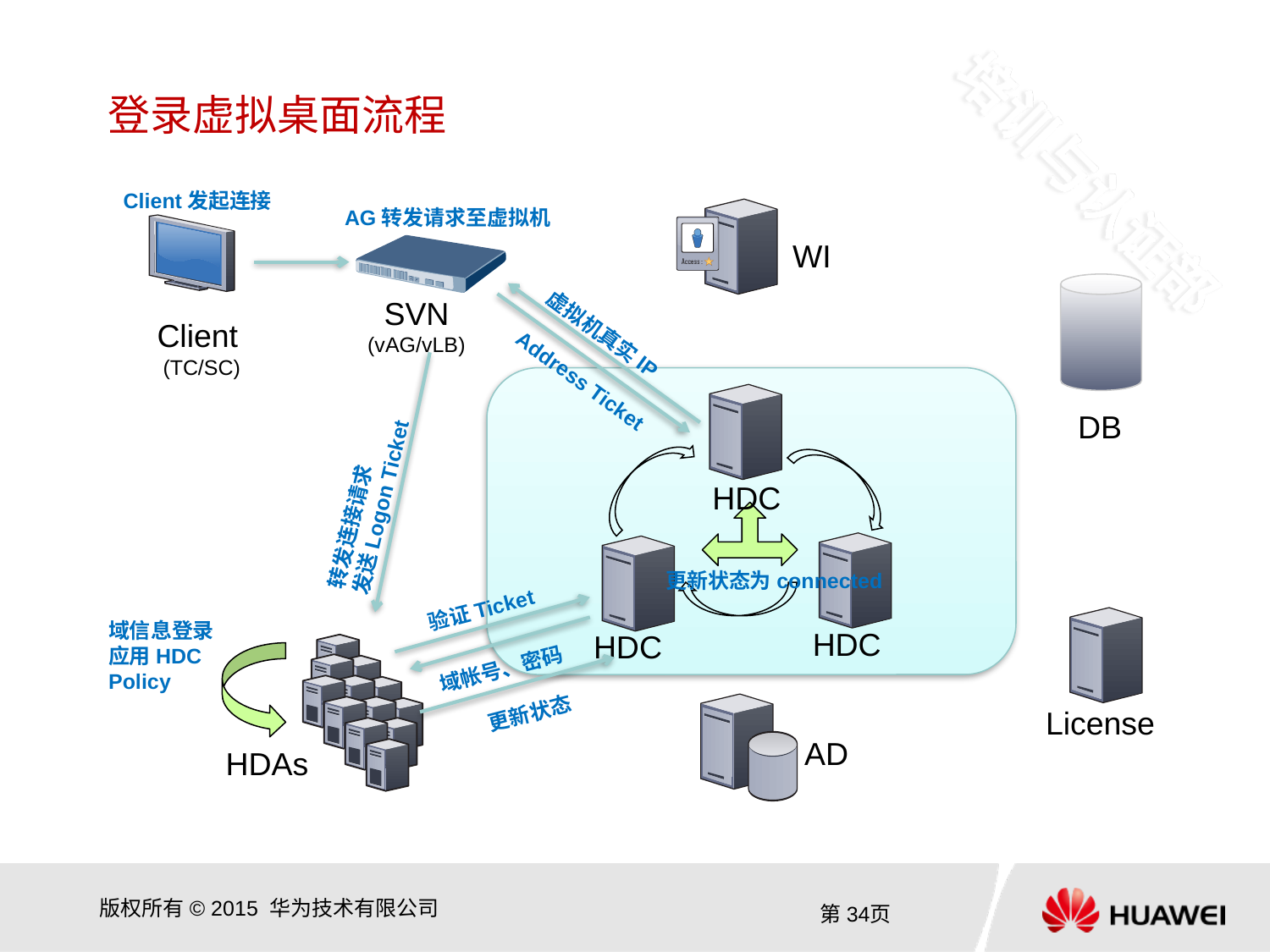

# 登录虚拟桌面流程
Client发起连接

AG转发请求至虚拟机

WI

SVN
(vAG/vLB)
Client
 (TC/SC)
虚拟机真实IP
Address Ticket

DB

HDC
转发连接请求
发送Logon Ticket

更新状态为connected

验证Ticket

域信息登录
应用HDC
Policy
HDC
HDC

域帐号、密码

更新状态

License

AD
HDAs